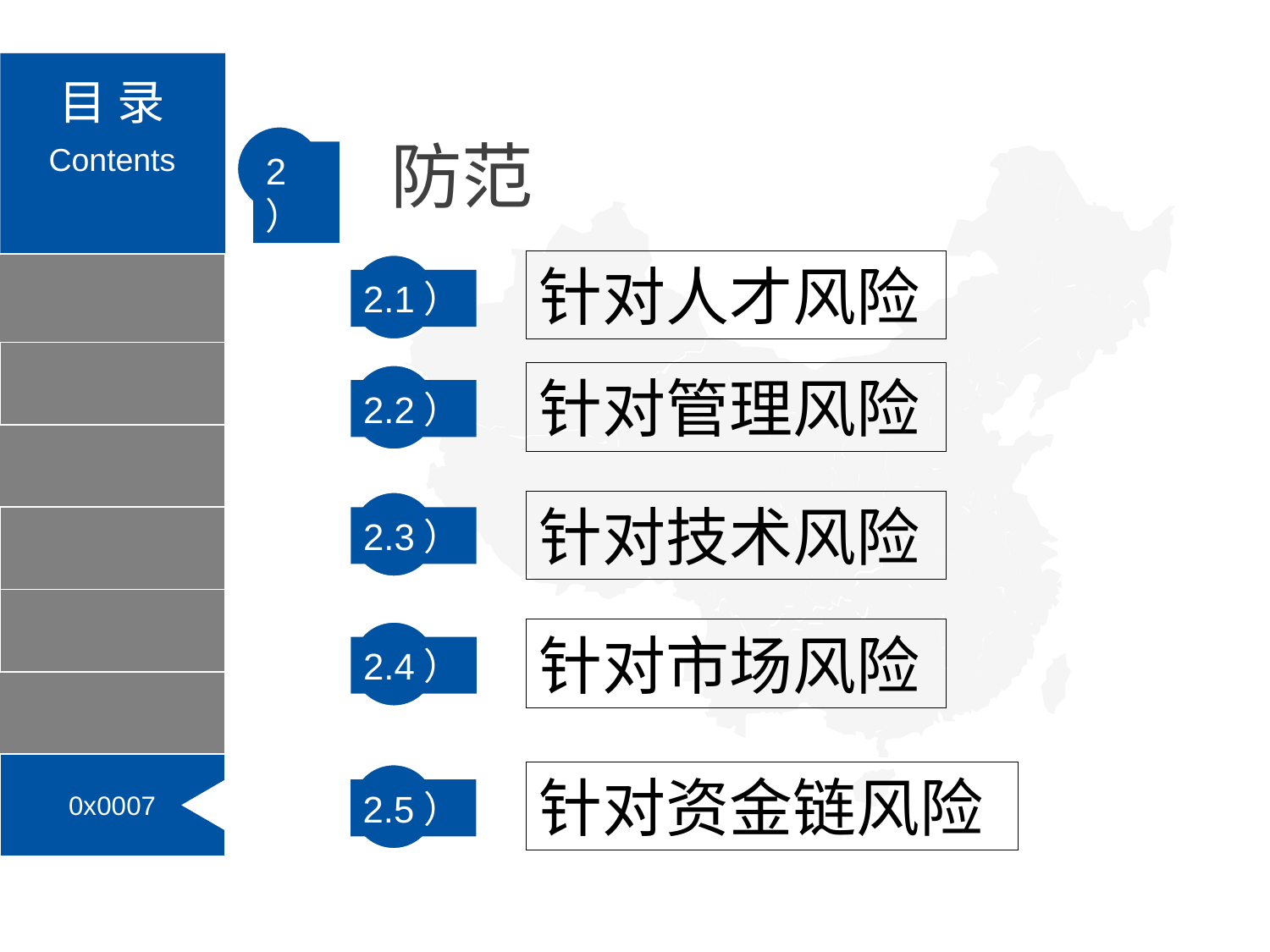

目 录
Contents

0x0007
防范

2）
针对人才风险

2.1）

针对管理风险

2.2）
针对技术风险

2.3）
针对市场风险

2.4）
针对资金链风险

2.5）